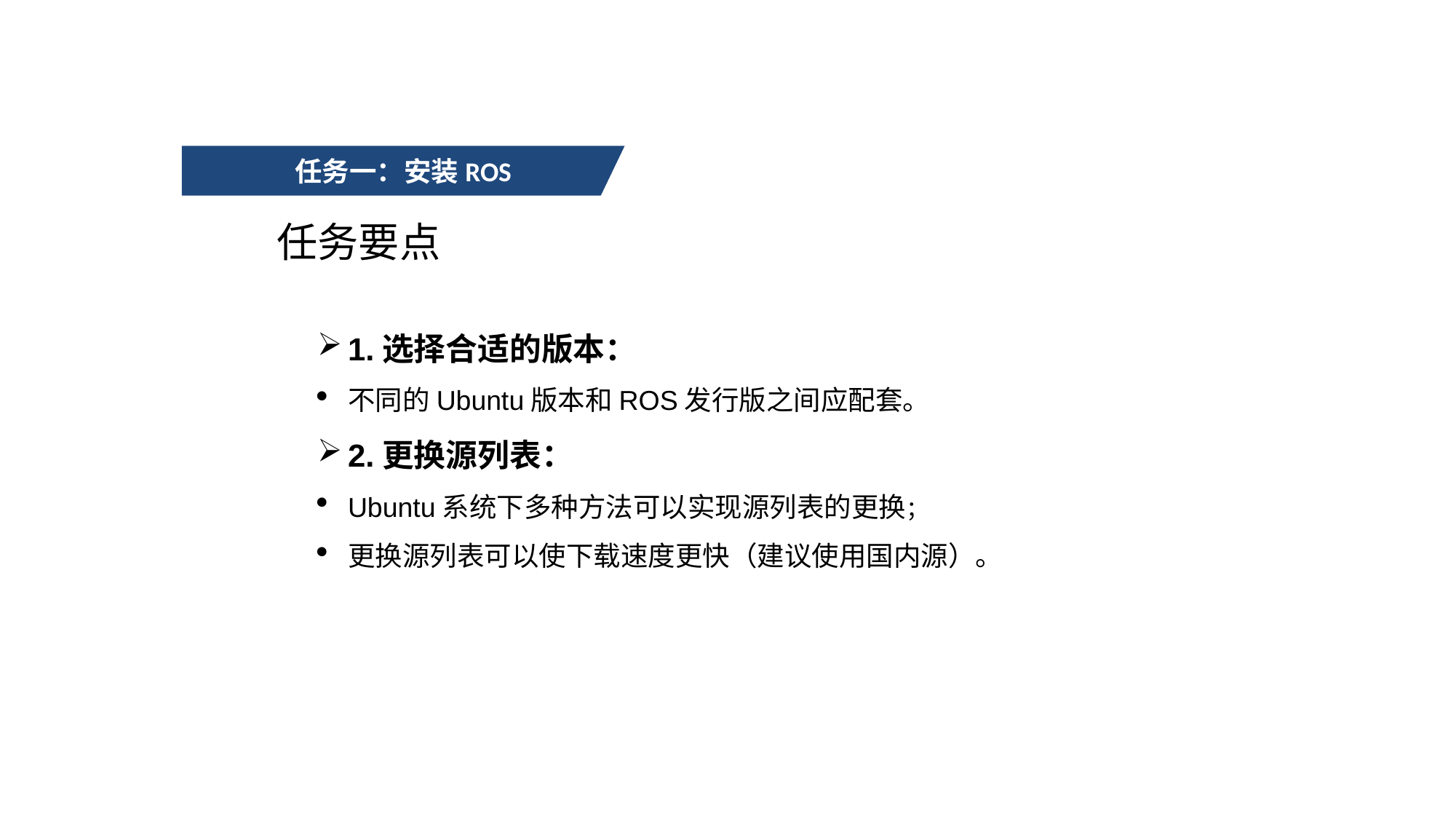

任务一：安装ROS
任务要点
1.选择合适的版本：
不同的Ubuntu版本和ROS发行版之间应配套。
2.更换源列表：
Ubuntu系统下多种方法可以实现源列表的更换；
更换源列表可以使下载速度更快（建议使用国内源）。